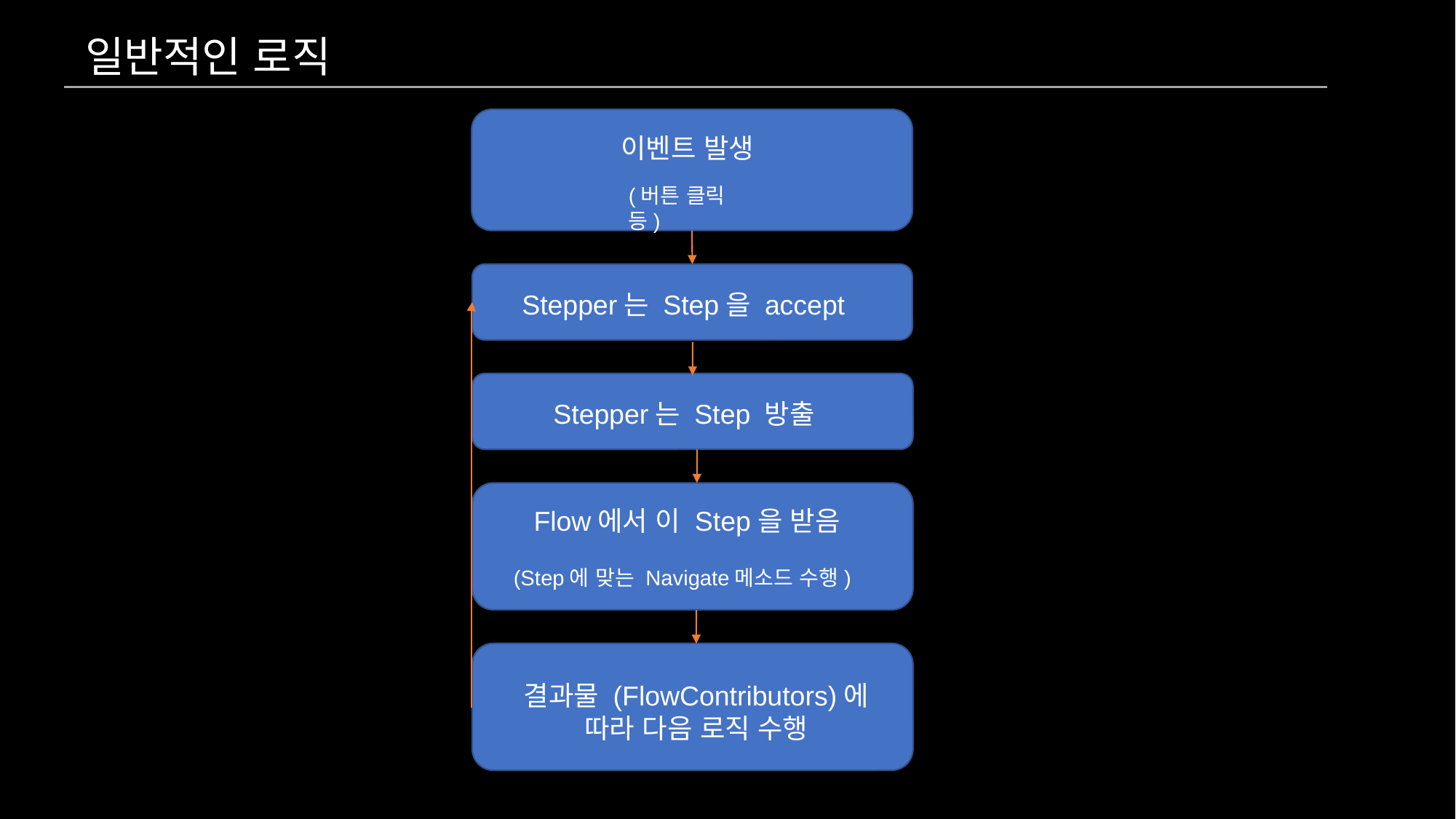

일반적인 로직

이벤트 발생
(버튼 클릭 등)

Stepper는 Step을 accept

Stepper는 Step 방출

Flow에서 이 Step을 받음
(Step에 맞는 Navigate메소드 수행)

결과물 (FlowContributors)에 따라 다음 로직 수행